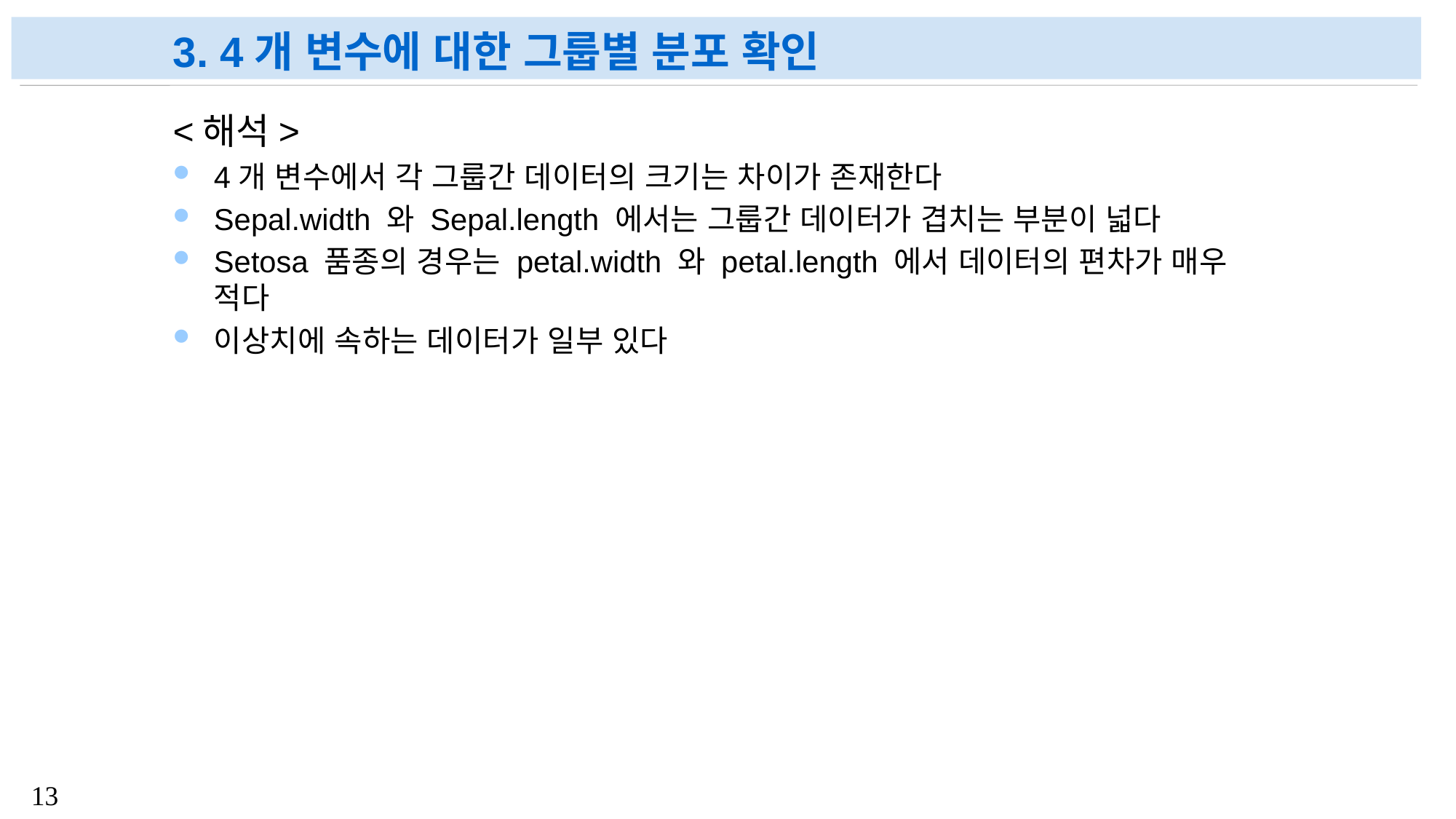

# 3. 4개 변수에 대한 그룹별 분포 확인
<해석>
4개 변수에서 각 그룹간 데이터의 크기는 차이가 존재한다
Sepal.width 와 Sepal.length 에서는 그룹간 데이터가 겹치는 부분이 넓다
Setosa 품종의 경우는 petal.width 와 petal.length 에서 데이터의 편차가 매우 적다
이상치에 속하는 데이터가 일부 있다